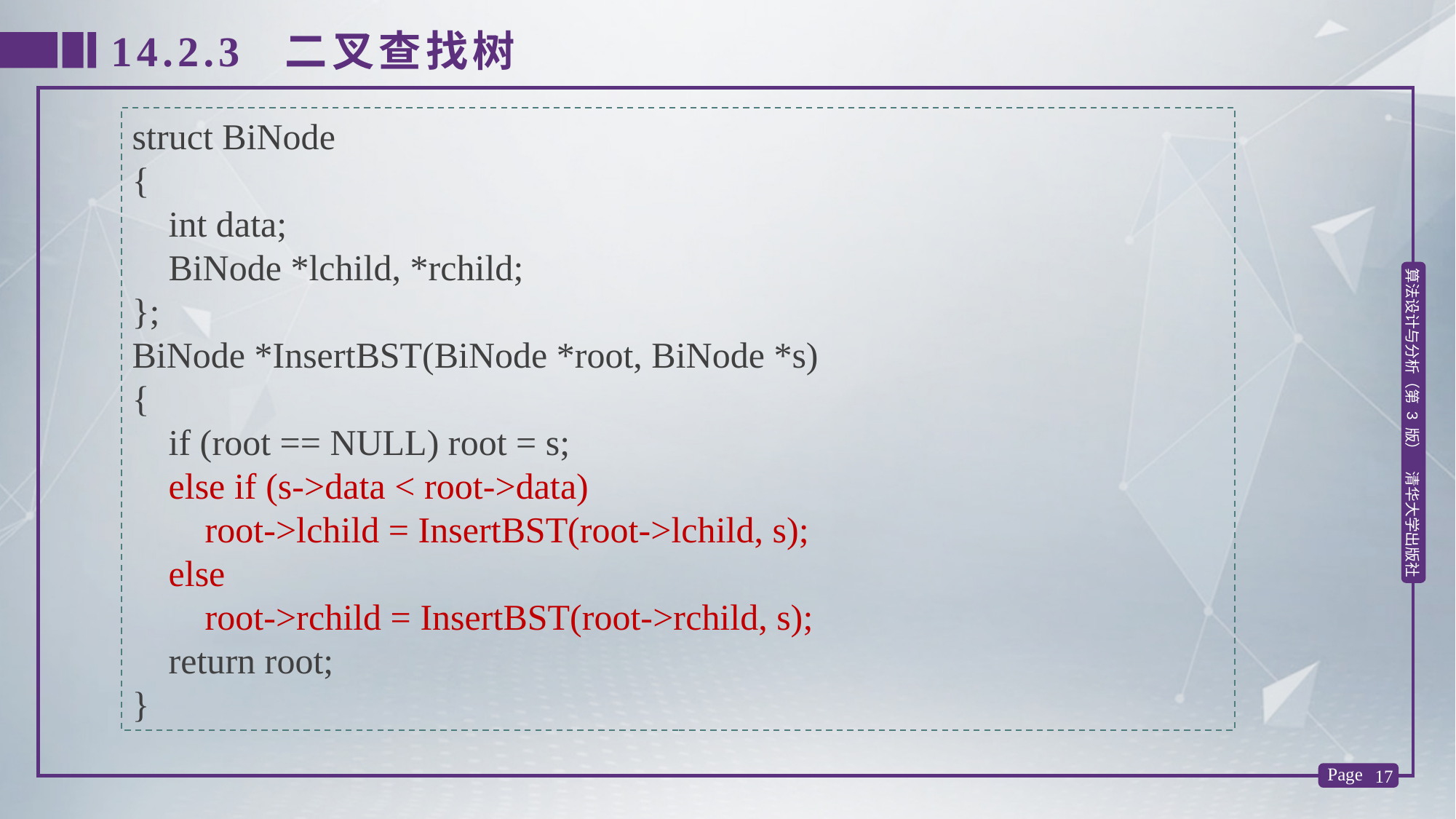

14.2.3  二叉查找树
struct BiNode
{
    int data;
    BiNode *lchild, *rchild;
};
BiNode *InsertBST(BiNode *root, BiNode *s)
{
    if (root == NULL) root = s;
    else if (s->data < root->data)
        root->lchild = InsertBST(root->lchild, s);
    else
        root->rchild = InsertBST(root->rchild, s);
    return root;
}